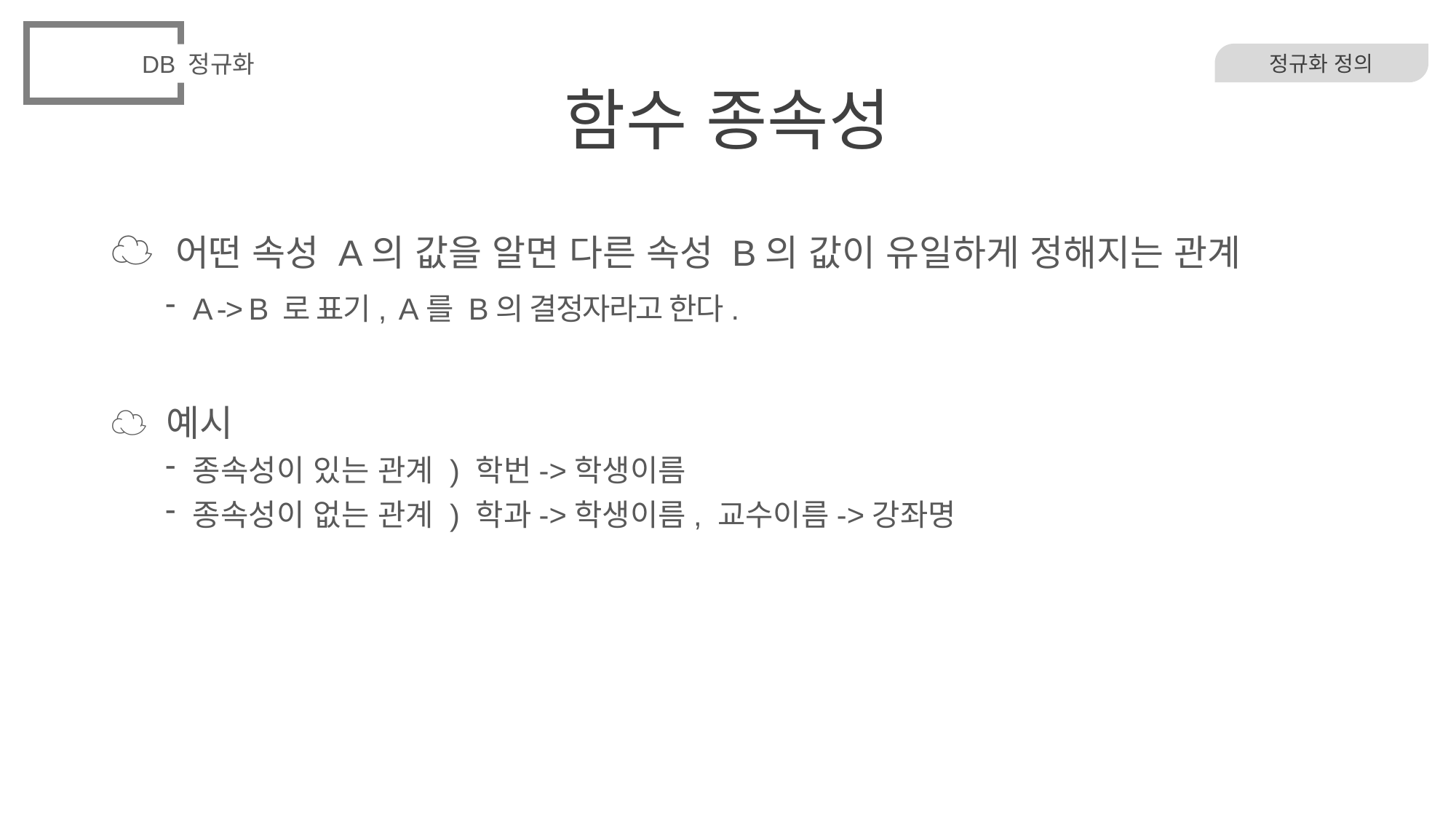

DB 정규화
# 함수 종속성
정규화 정의
☁ 어떤 속성 A의 값을 알면 다른 속성 B의 값이 유일하게 정해지는 관계
A -> B 로 표기,  A를 B의 결정자라고 한다.

☁ 예시
종속성이 있는 관계 ) 학번->학생이름
종속성이 없는 관계 ) 학과->학생이름, 교수이름->강좌명